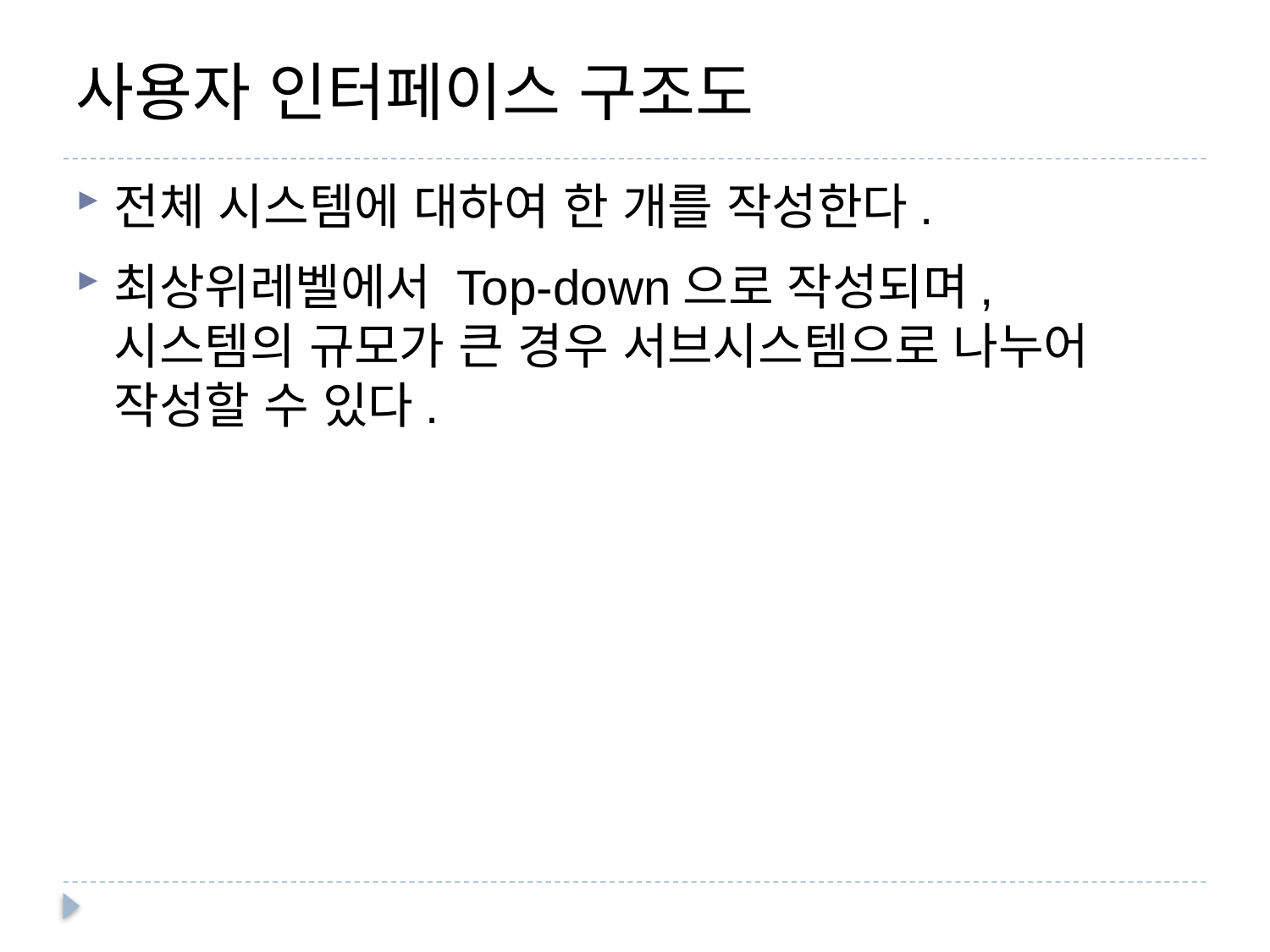

# 사용자 인터페이스 구조도
전체 시스템에 대하여 한 개를 작성한다.
최상위레벨에서 Top-down으로 작성되며, 시스템의 규모가 큰 경우 서브시스템으로 나누어 작성할 수 있다.